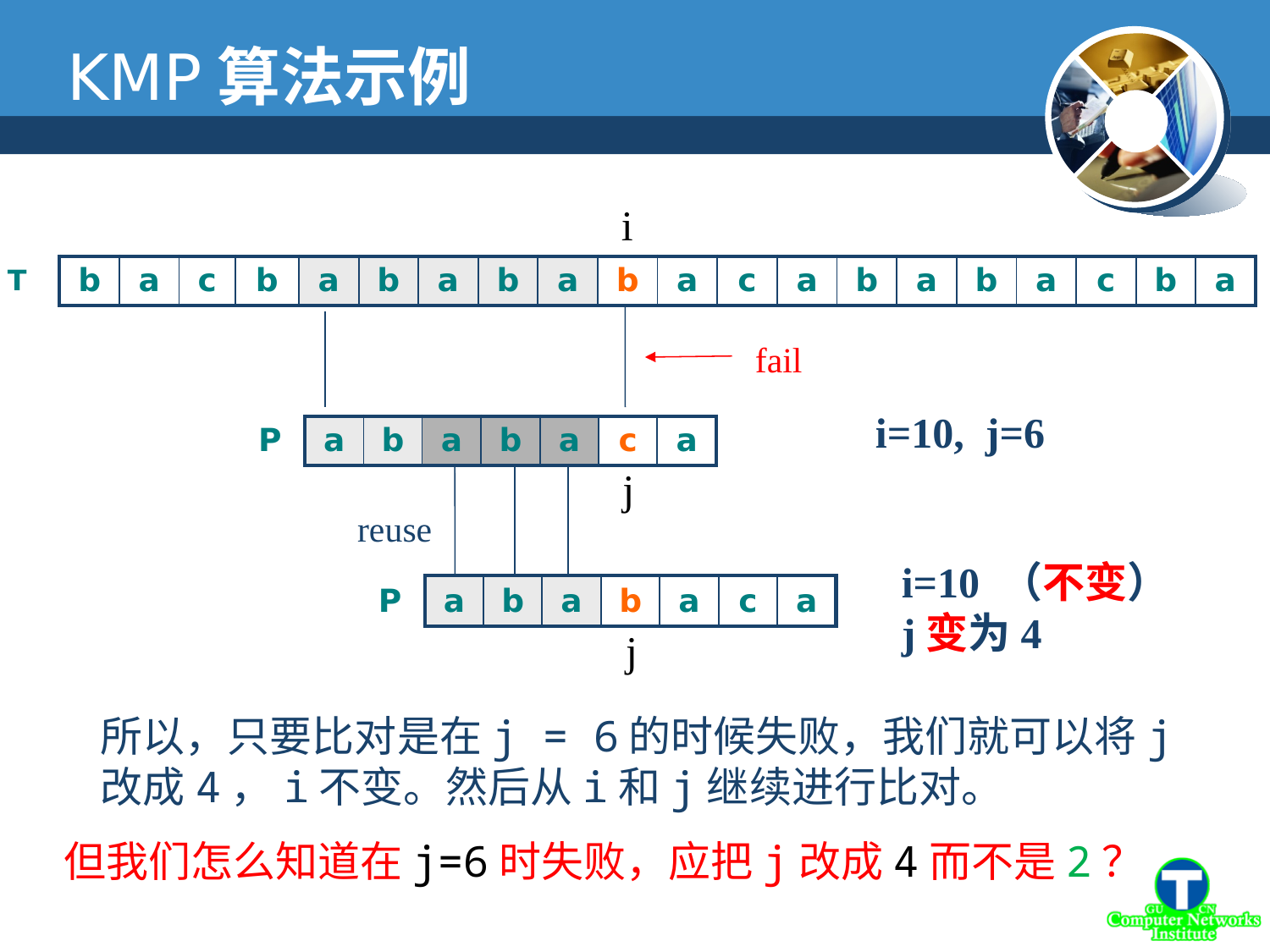

# KMP算法示例
i
| T | b | a | c | b | a | b | a | b | a | b | a | c | a | b | a | b | a | c | b | a |
| --- | --- | --- | --- | --- | --- | --- | --- | --- | --- | --- | --- | --- | --- | --- | --- | --- | --- | --- | --- | --- |
fail
 i=10,  j=6
| P | a | b | a | b | a | c | a |
| --- | --- | --- | --- | --- | --- | --- | --- |
j
reuse
i=10 （不变）
j变为4
| P | a | b | a | b | a | c | a |
| --- | --- | --- | --- | --- | --- | --- | --- |
j
所以，只要比对是在j = 6的时候失败，我们就可以将j
改成4，i不变。然后从i和j继续进行比对。
但我们怎么知道在j=6时失败，应把j改成4而不是2？